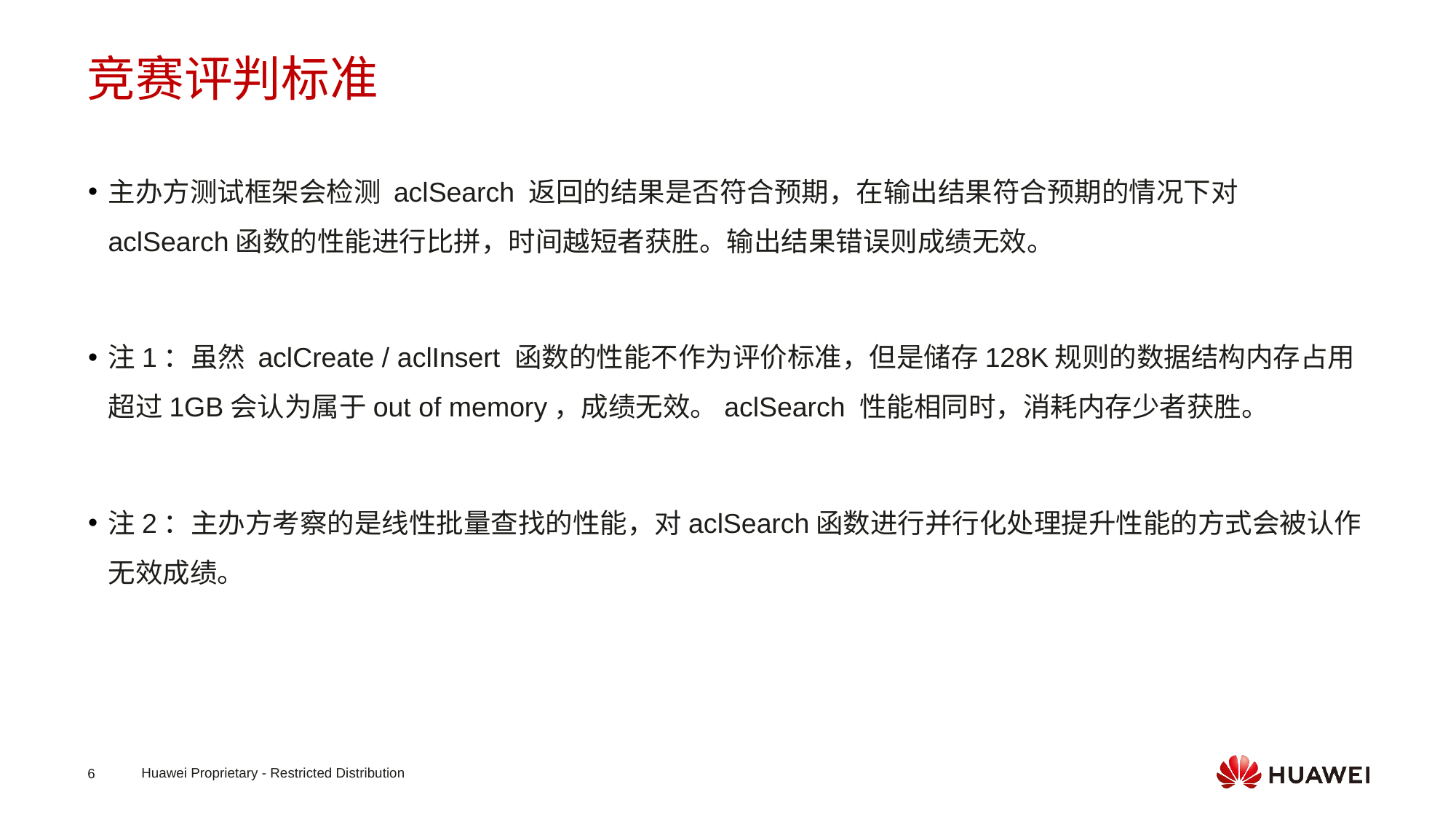

竞赛评判标准
主办方测试框架会检测 aclSearch 返回的结果是否符合预期，在输出结果符合预期的情况下对 aclSearch函数的性能进行比拼，时间越短者获胜。输出结果错误则成绩无效。

注1：虽然 aclCreate / aclInsert 函数的性能不作为评价标准，但是储存128K规则的数据结构内存占用超过1GB会认为属于out of memory，成绩无效。aclSearch 性能相同时，消耗内存少者获胜。

注2：主办方考察的是线性批量查找的性能，对aclSearch函数进行并行化处理提升性能的方式会被认作无效成绩。